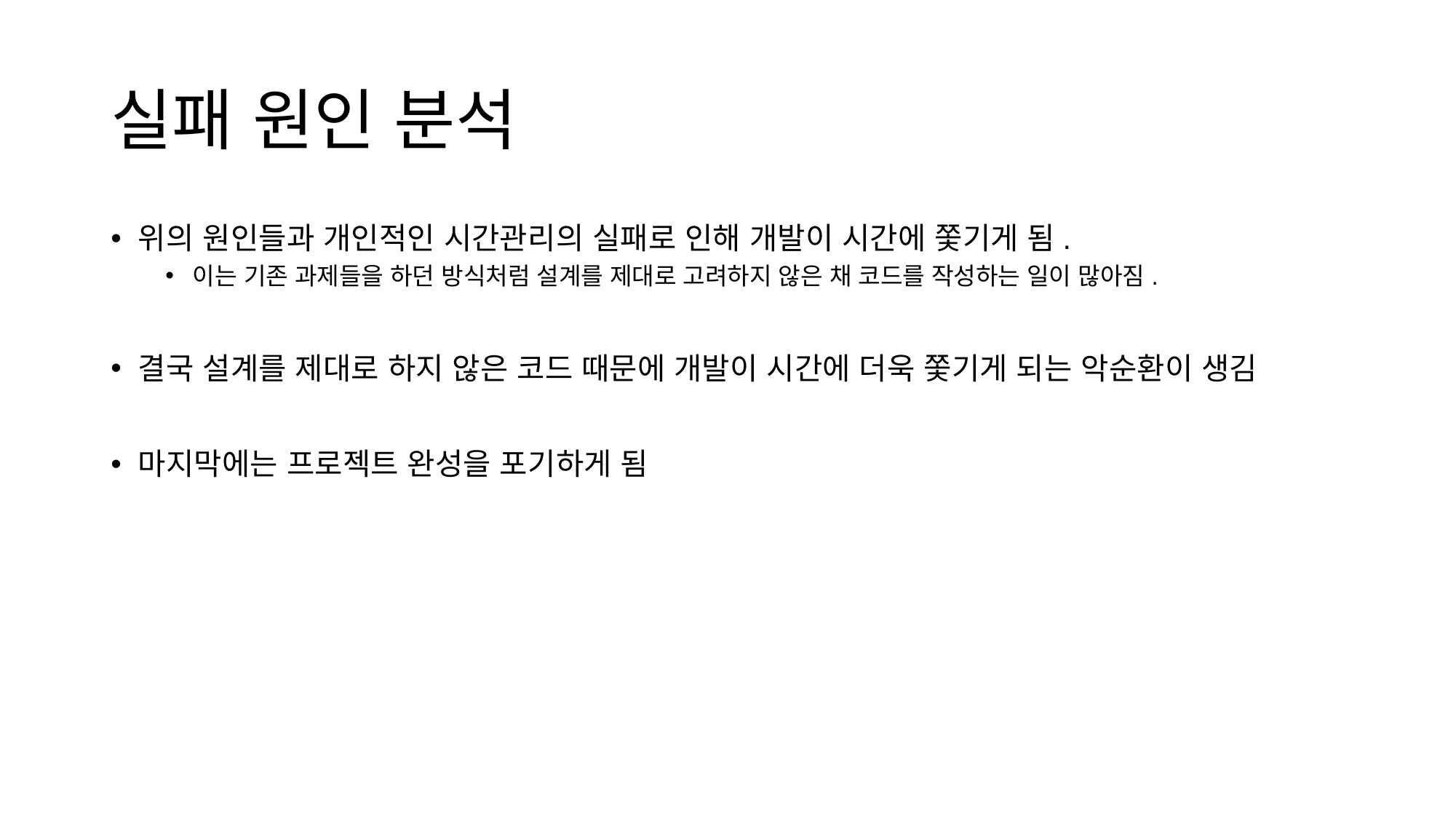

# 실패 원인 분석
위의 원인들과 개인적인 시간관리의 실패로 인해 개발이 시간에 쫓기게 됨.
이는 기존 과제들을 하던 방식처럼 설계를 제대로 고려하지 않은 채 코드를 작성하는 일이 많아짐.

결국 설계를 제대로 하지 않은 코드 때문에 개발이 시간에 더욱 쫓기게 되는 악순환이 생김

마지막에는 프로젝트 완성을 포기하게 됨